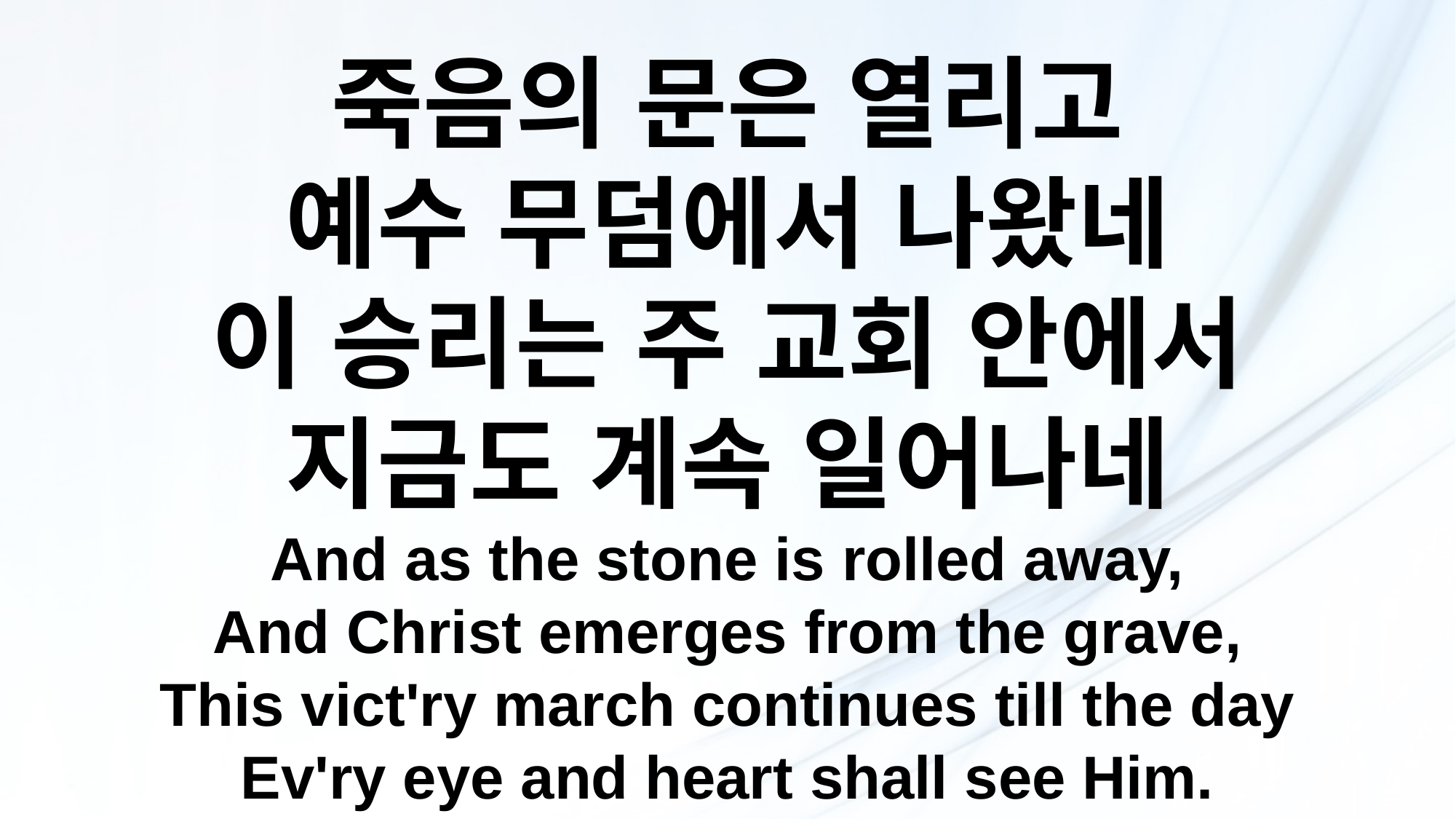

죽음의 문은 열리고
예수 무덤에서 나왔네
이 승리는 주 교회 안에서
지금도 계속 일어나네
And as the stone is rolled away,
And Christ emerges from the grave,
This vict'ry march continues till the day
Ev'ry eye and heart shall see Him.